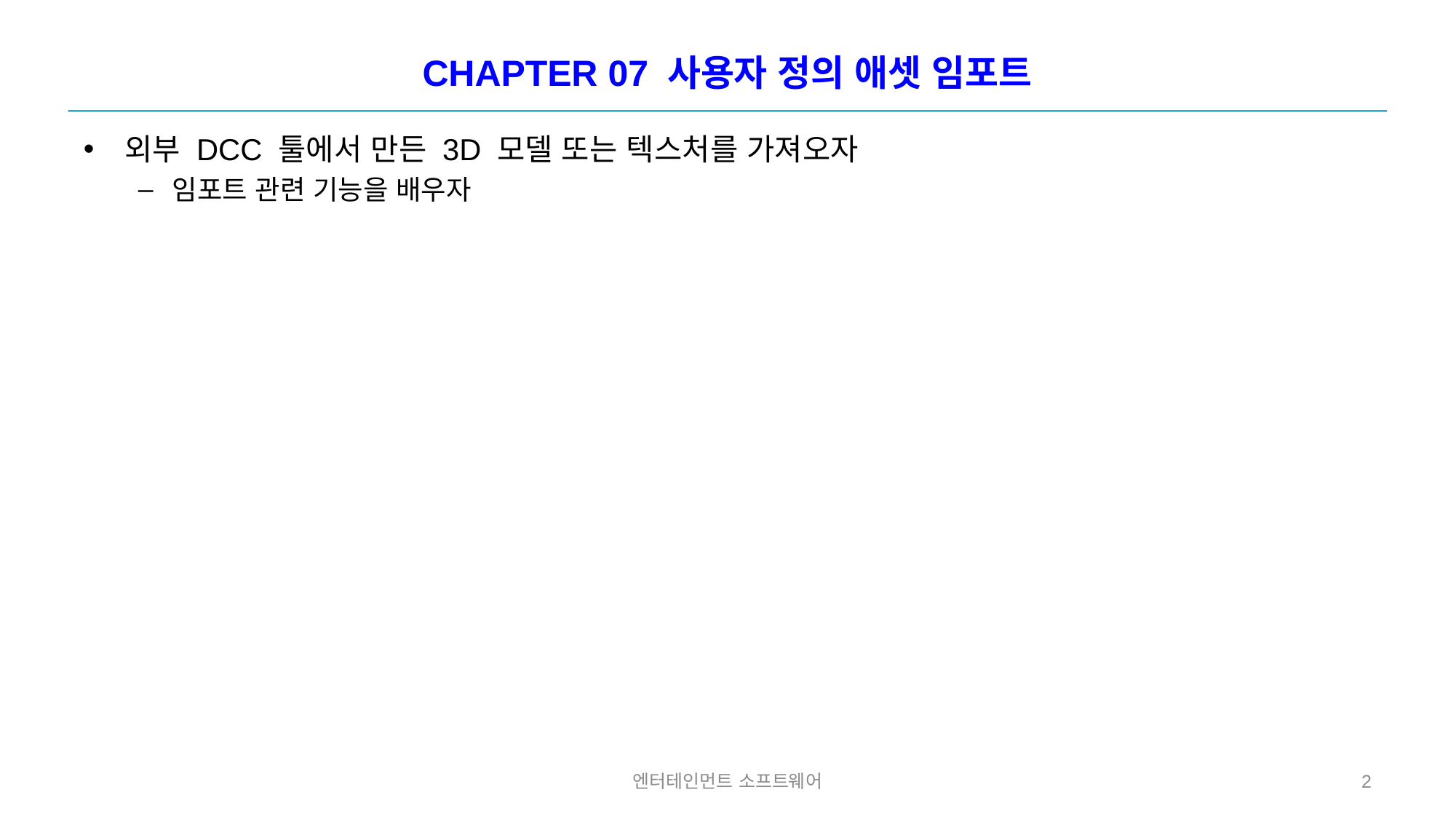

# CHAPTER 07 사용자 정의 애셋 임포트
외부 DCC 툴에서 만든 3D 모델 또는 텍스처를 가져오자
임포트 관련 기능을 배우자

엔터테인먼트 소프트웨어
2